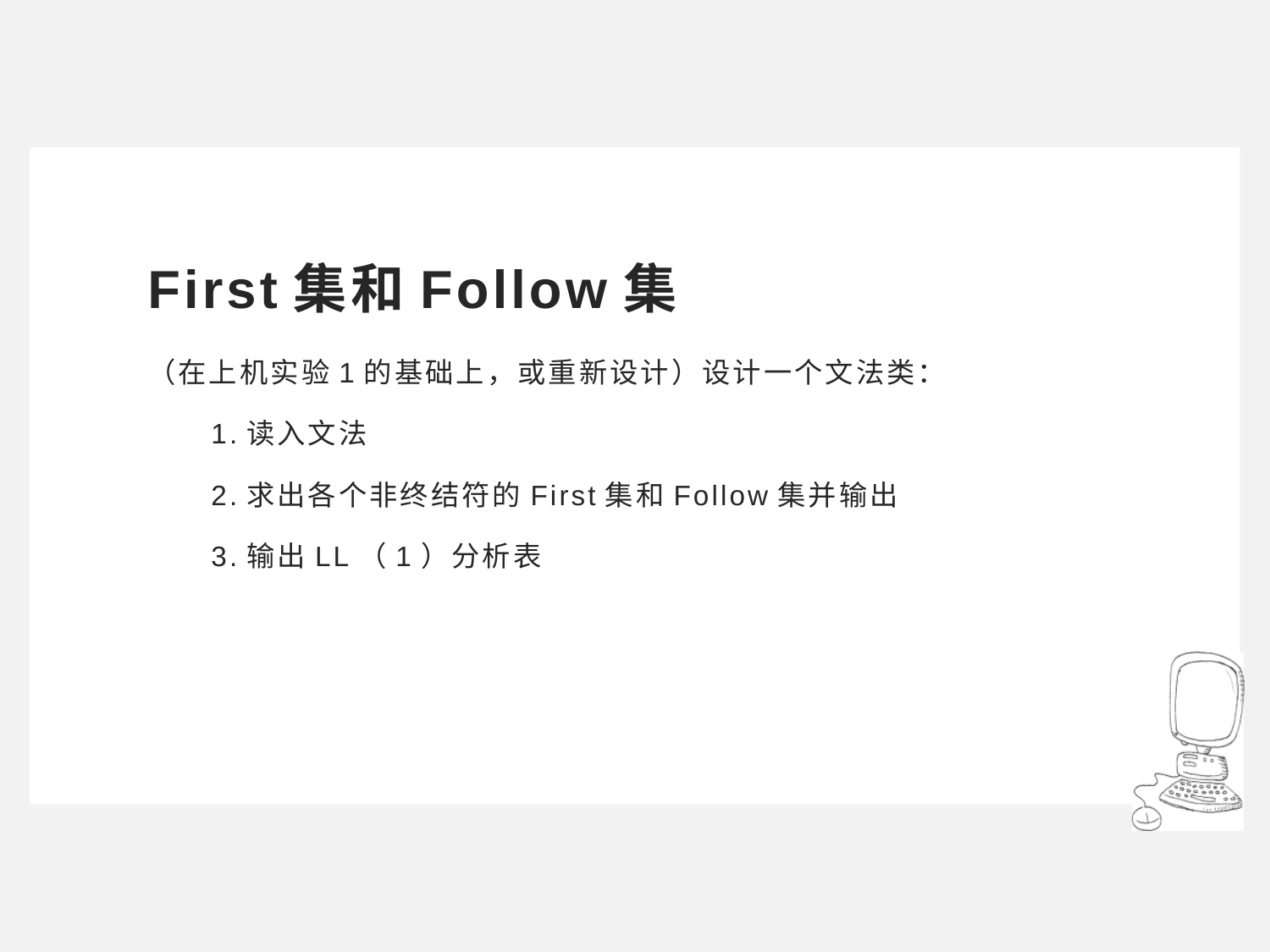

# First集和Follow集
（在上机实验1的基础上，或重新设计）设计一个文法类：
1.读入文法
2.求出各个非终结符的First集和Follow集并输出
3.输出LL（1）分析表